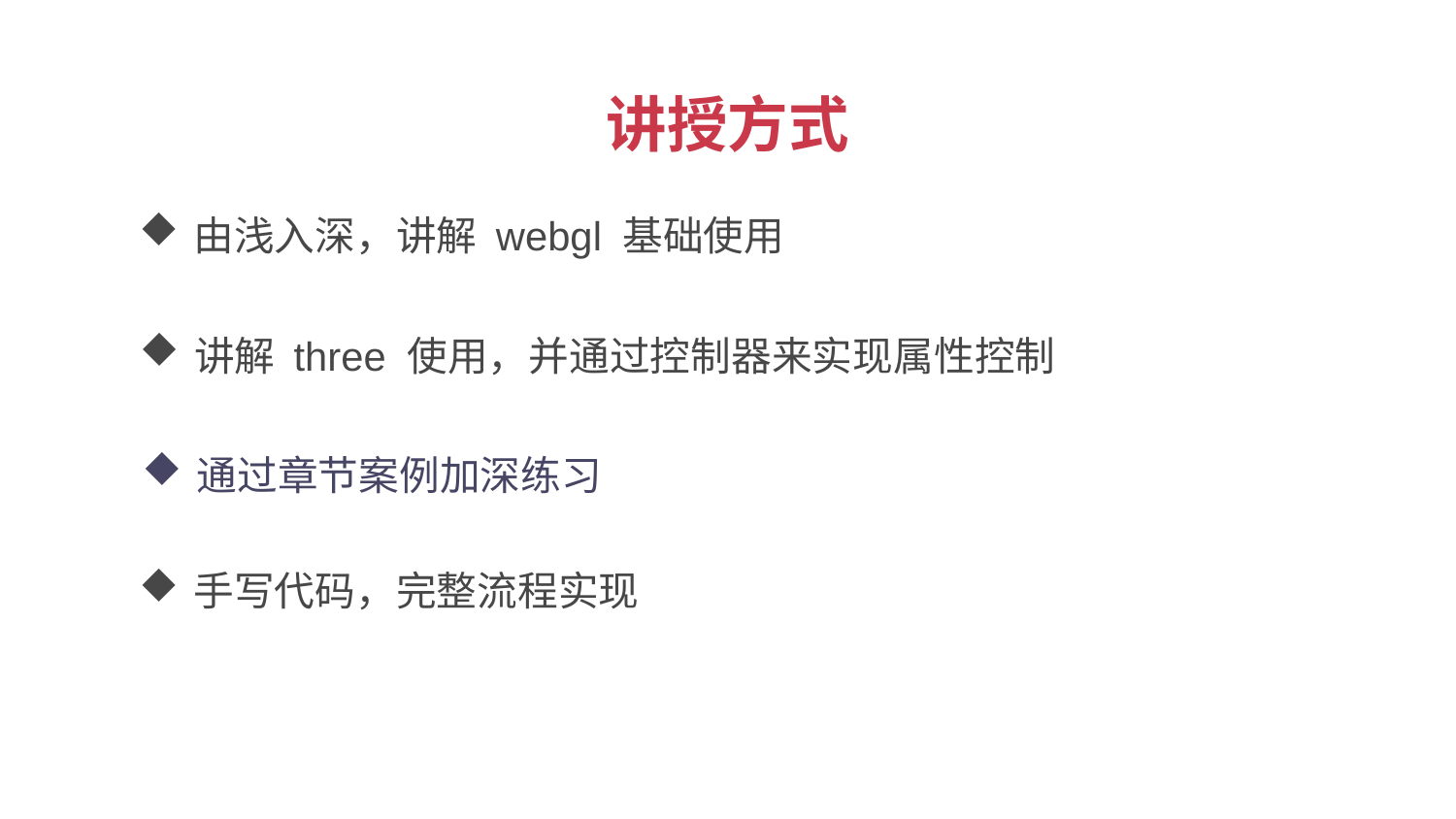

讲授方式
由浅入深，讲解 webgl 基础使用
讲解 three 使用，并通过控制器来实现属性控制
通过章节案例加深练习
手写代码，完整流程实现